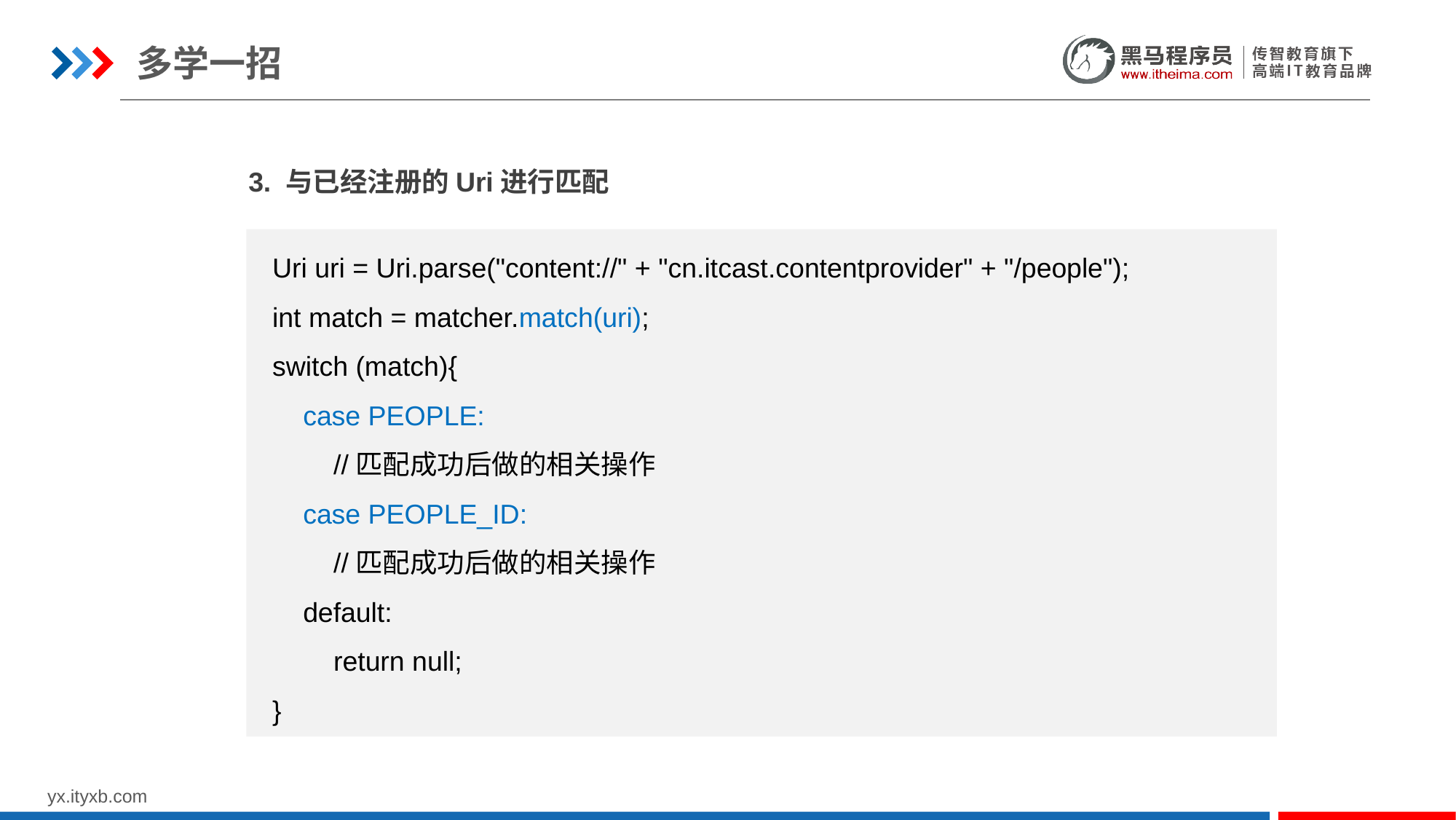

多学一招
3. 与已经注册的Uri进行匹配
  Uri uri = Uri.parse("content://" + "cn.itcast.contentprovider" + "/people");
  int match = matcher.match(uri);
  switch (match){
      case PEOPLE:
          //匹配成功后做的相关操作
      case PEOPLE_ID:
          //匹配成功后做的相关操作
      default:
          return null;
  }